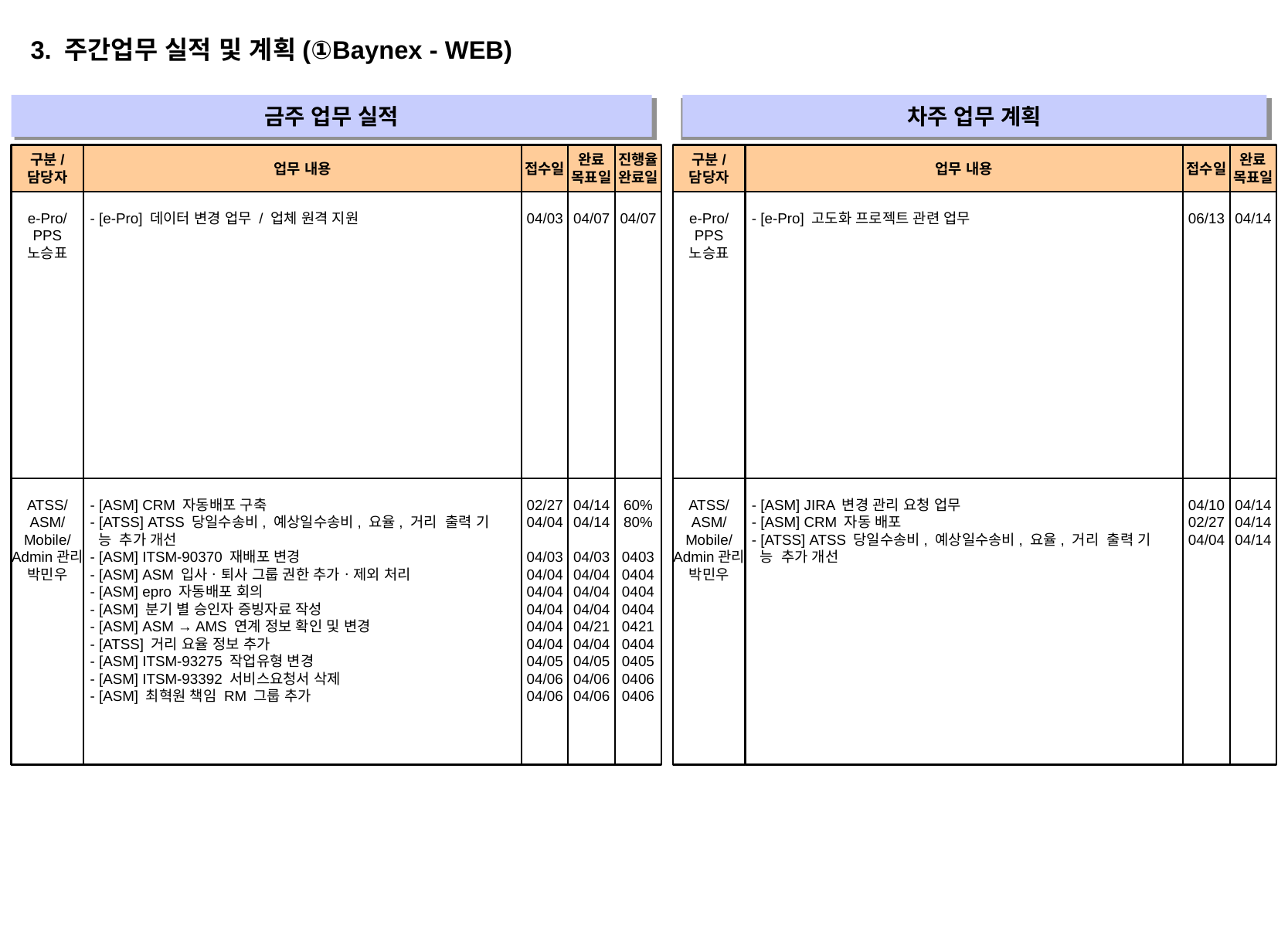

3. 주간업무 실적 및 계획(①Baynex - WEB)
금주 업무 실적
차주 업무 계획
" "
" "
구분/
담당자
업무 내용
접수일
완료
목표일
진행율
완료일
구분/
담당자
업무 내용
접수일
완료
목표일
e-Pro/
PPS
노승표

- [e-Pro] 데이터 변경 업무 / 업체 원격 지원
04/03
04/07
04/07
e-Pro/
PPS
노승표

- [e-Pro] 고도화 프로젝트 관련 업무
06/13
04/14
ATSS/
ASM/
Mobile/
Admin관리
박민우

- [ASM] CRM 자동배포 구축
- [ATSS] ATSS 당일수송비, 예상일수송비, 요율, 거리  출력 기
  능  추가 개선
- [ASM] ITSM-90370 재배포 변경
- [ASM] ASM 입사ㆍ퇴사 그룹 권한 추가ㆍ제외 처리
- [ASM] epro 자동배포 회의
- [ASM] 분기 별 승인자 증빙자료 작성
- [ASM] ASM → AMS 연계 정보 확인 및 변경
- [ATSS] 거리 요율 정보 추가
- [ASM] ITSM-93275 작업유형 변경
- [ASM] ITSM-93392 서비스요청서 삭제
- [ASM] 최혁원 책임 RM 그룹 추가
02/27
04/04
04/03
04/04
04/04
04/04
04/04
04/04
04/05
04/06
04/06
04/14
04/14
04/03
04/04
04/04
04/04
04/21
04/04
04/05
04/06
04/06
60%
80%
0403
0404
0404
0404
0421
0404
0405
0406
0406
ATSS/
ASM/
Mobile/
Admin관리
박민우

- [ASM] JIRA 변경 관리 요청 업무
- [ASM] CRM 자동 배포
- [ATSS] ATSS 당일수송비, 예상일수송비, 요율, 거리  출력 기
  능  추가 개선
04/10
02/27
04/04
04/14
04/14
04/14